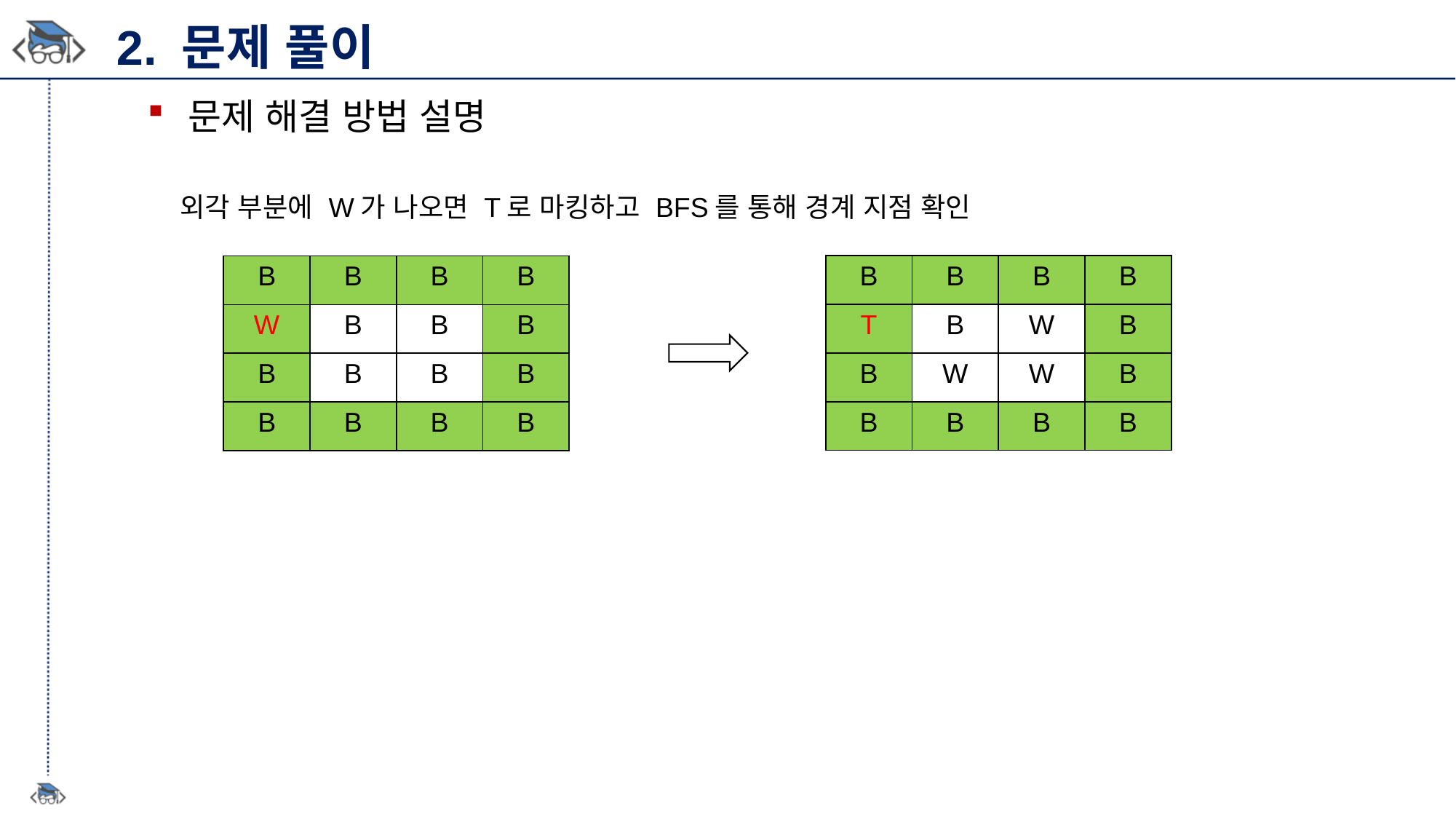

2. 문제 풀이
문제 해결 방법 설명

외각 부분에 W가 나오면 T로 마킹하고 BFS를 통해 경계 지점 확인
| B | B | B | B |
| --- | --- | --- | --- |
| T | B | W | B |
| B | W | W | B |
| B | B | B | B |
| B | B | B | B |
| --- | --- | --- | --- |
| W | B | B | B |
| B | B | B | B |
| B | B | B | B |